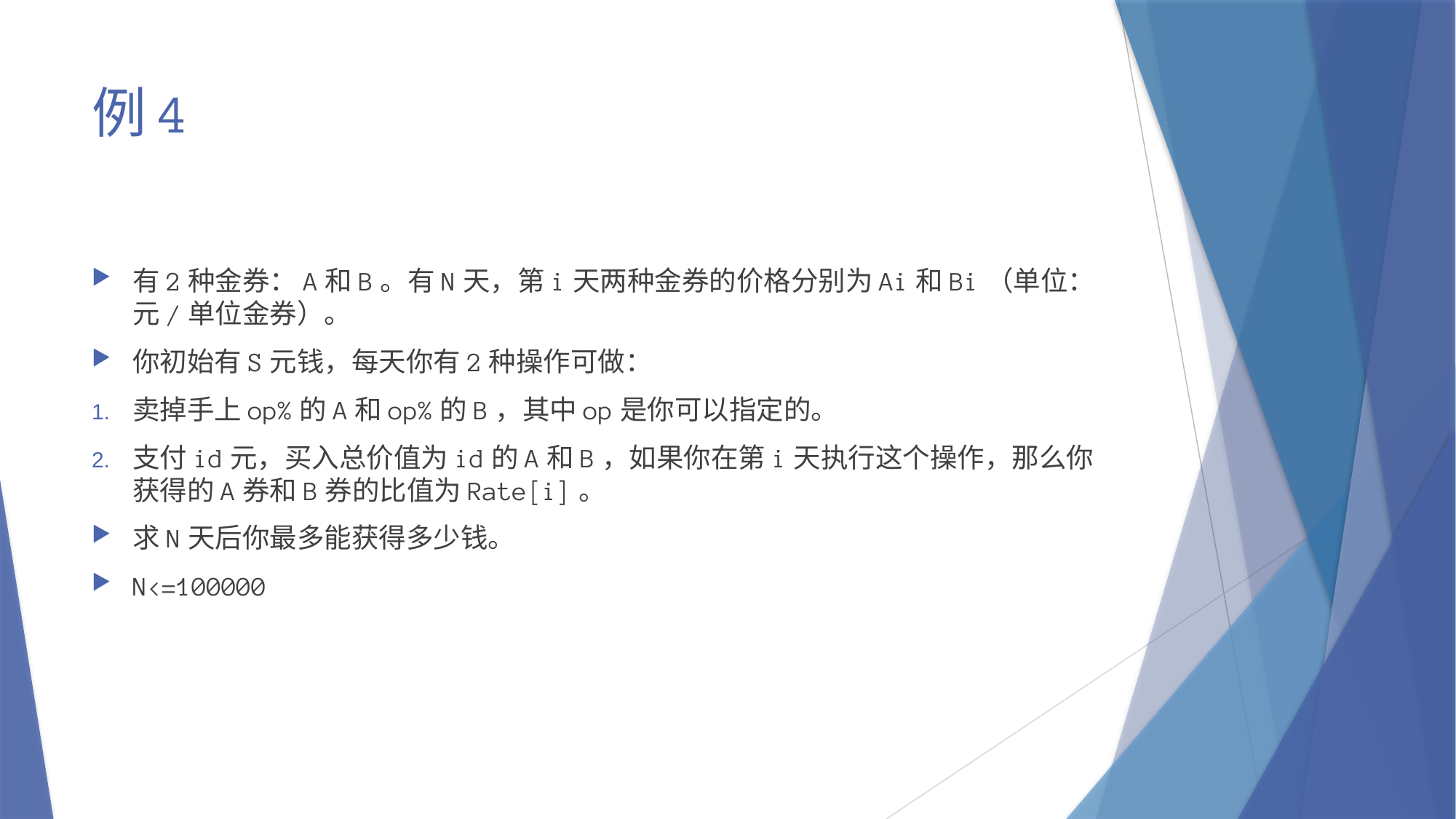

# 例4
有2种金券：A和B。有N天，第i天两种金券的价格分别为Ai和Bi（单位：元/单位金券）。
你初始有S元钱，每天你有2种操作可做：
卖掉手上op%的A和op%的B，其中op是你可以指定的。
支付id元，买入总价值为id的A和B，如果你在第i天执行这个操作，那么你获得的A券和B券的比值为Rate[i]。
求N天后你最多能获得多少钱。
N<=100000